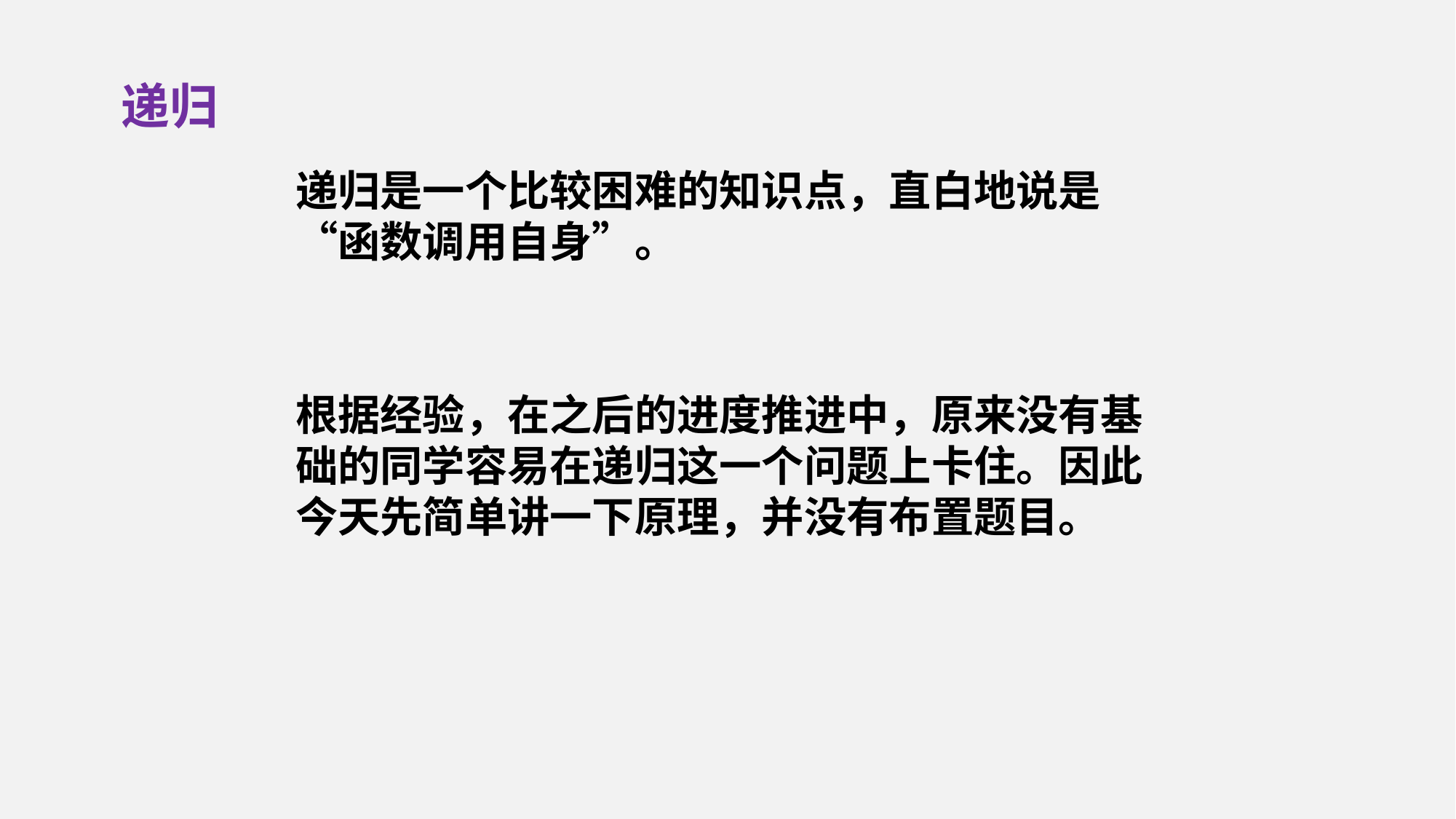

递归
递归是一个比较困难的知识点，直白地说是“函数调用自身”。
根据经验，在之后的进度推进中，原来没有基础的同学容易在递归这一个问题上卡住。因此今天先简单讲一下原理，并没有布置题目。